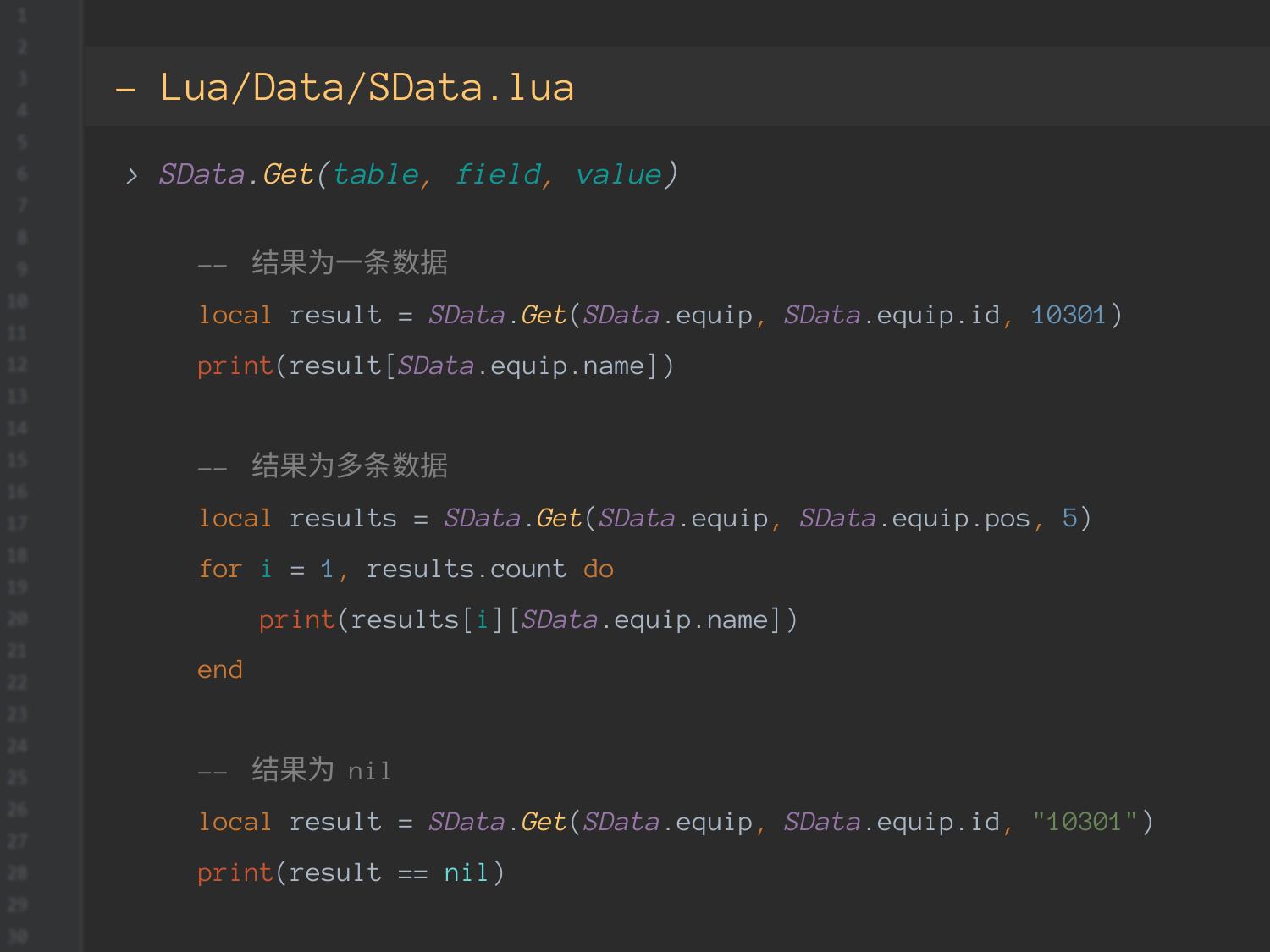

- Lua/Data/SData.lua
> SData.Get(table, field, value)
-- 结果为一条数据
local result = SData.Get(SData.equip, SData.equip.id, 10301)
print(result[SData.equip.name])

-- 结果为多条数据
local results = SData.Get(SData.equip, SData.equip.pos, 5)
for i = 1, results.count do
    print(results[i][SData.equip.name])
end

-- 结果为 nil
local result = SData.Get(SData.equip, SData.equip.id, "10301")
print(result == nil)